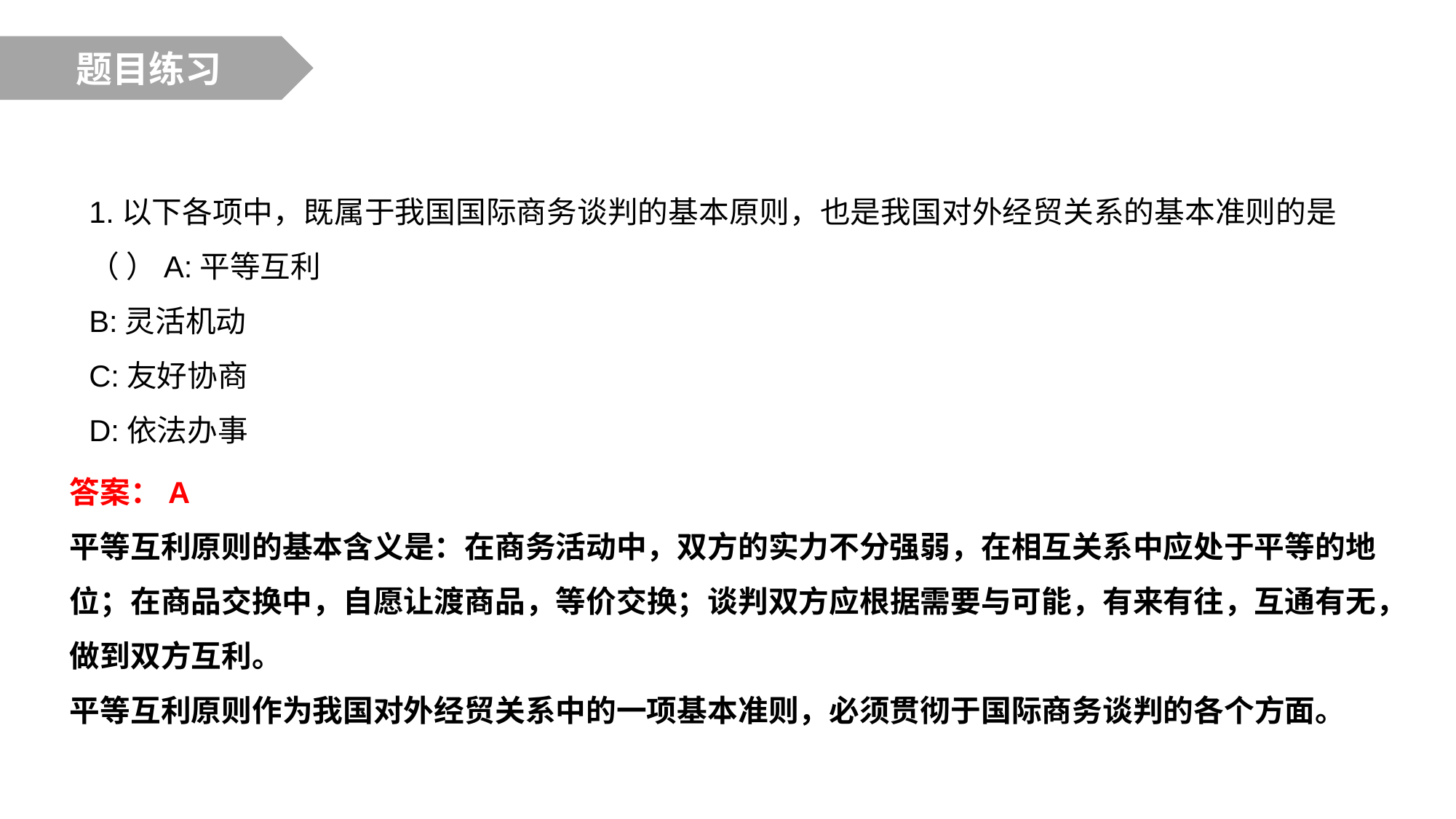

题目练习
1.以下各项中，既属于我国国际商务谈判的基本原则，也是我国对外经贸关系的基本准则的是（ ）A:平等互利
B:灵活机动
C:友好协商
D:依法办事
答案：A
平等互利原则的基本含义是：在商务活动中，双方的实力不分强弱，在相互关系中应处于平等的地位；在商品交换中，自愿让渡商品，等价交换；谈判双方应根据需要与可能，有来有往，互通有无，做到双方互利。
平等互利原则作为我国对外经贸关系中的一项基本准则，必须贯彻于国际商务谈判的各个方面。